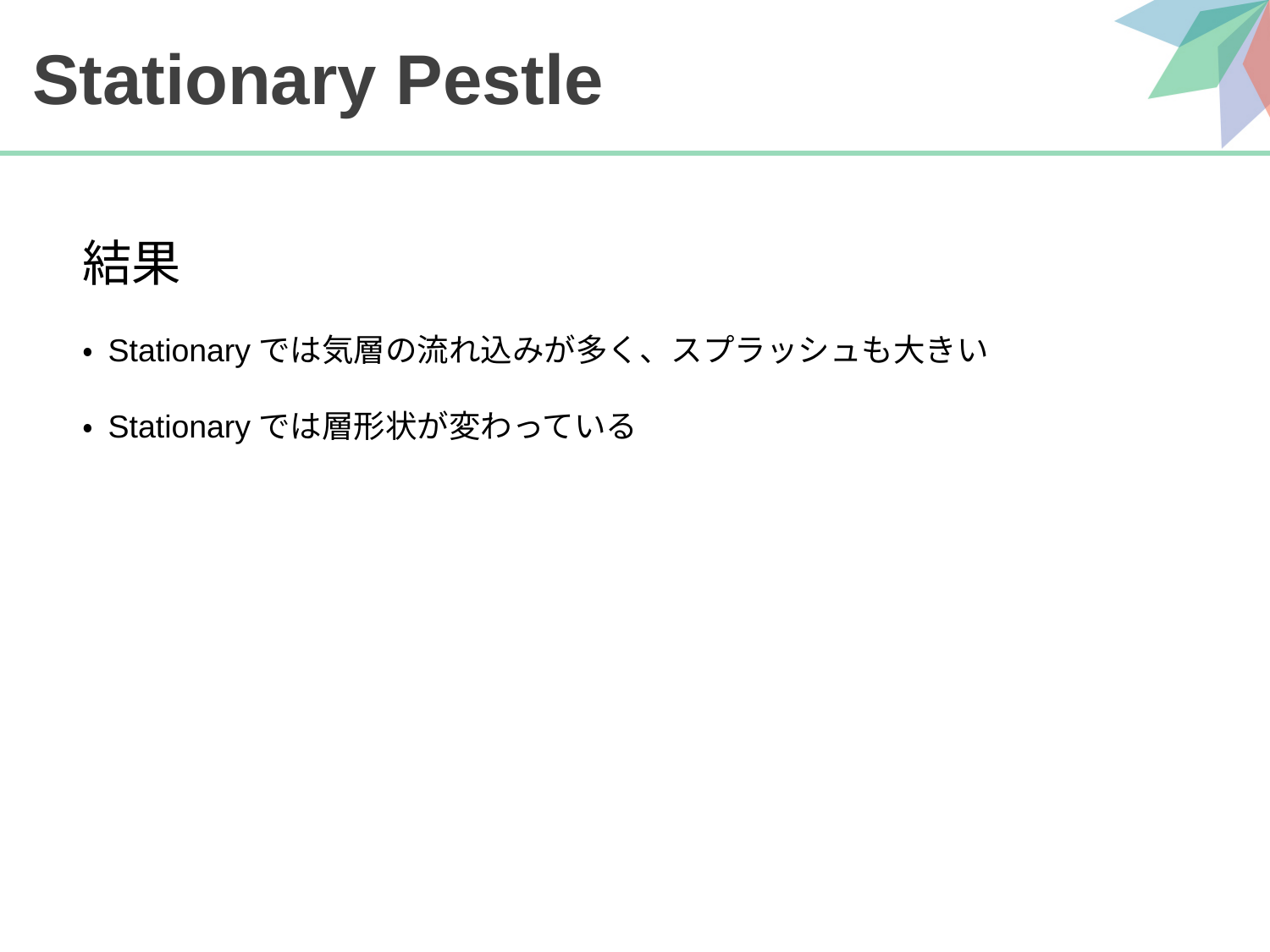

# Stationary Pestle

結果

・ Stationaryでは気層の流れ込みが多く、スプラッシュも大きい

・ Stationaryでは層形状が変わっている